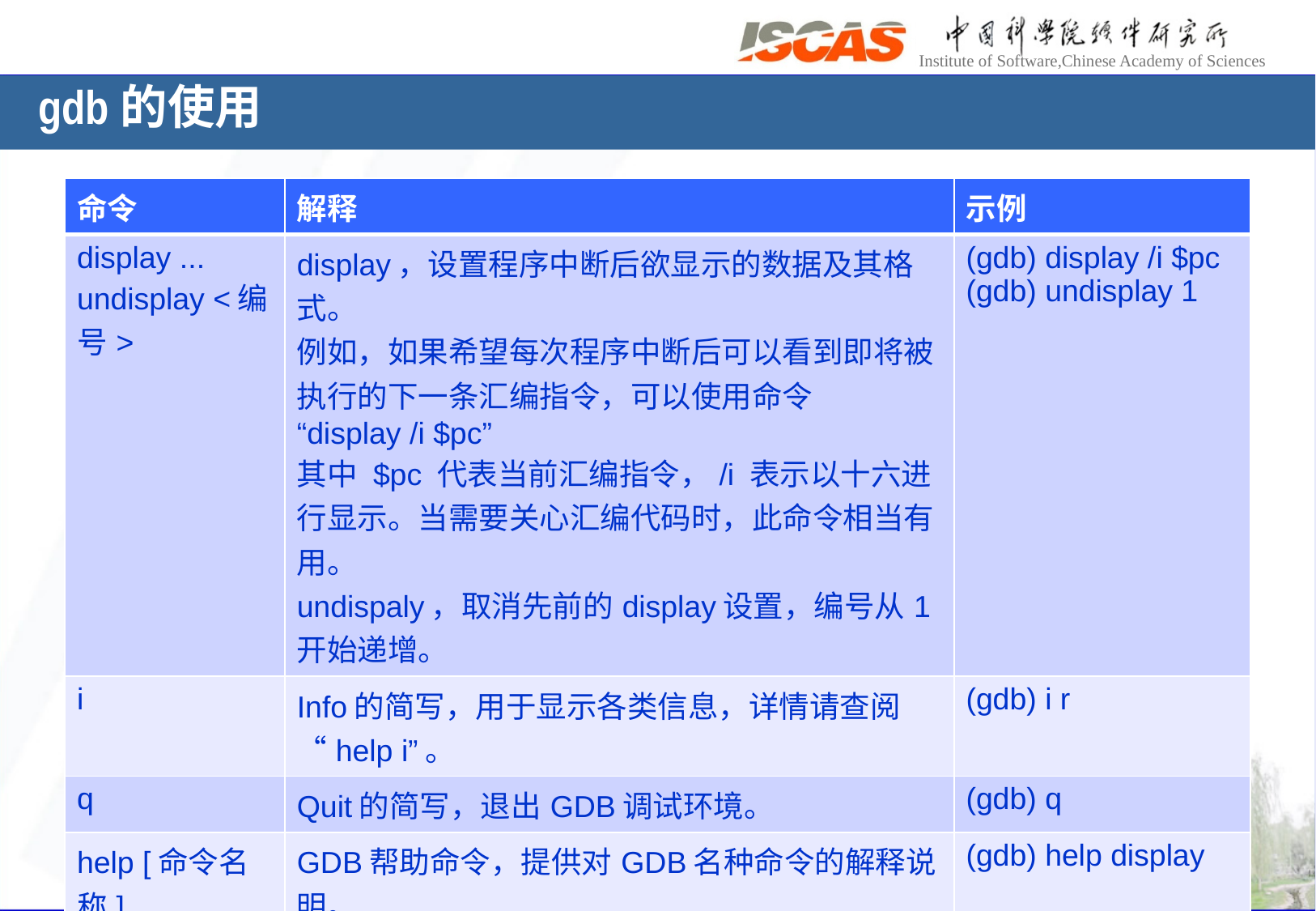

# gdb的使用
| 命令 | 解释 | 示例 |
| --- | --- | --- |
| display ... undisplay <编号> | display，设置程序中断后欲显示的数据及其格式。 例如，如果希望每次程序中断后可以看到即将被执行的下一条汇编指令，可以使用命令 “display /i $pc” 其中 $pc 代表当前汇编指令，/i 表示以十六进行显示。当需要关心汇编代码时，此命令相当有用。 undispaly，取消先前的display设置，编号从1开始递增。 | (gdb) display /i $pc (gdb) undisplay 1 |
| i | Info的简写，用于显示各类信息，详情请查阅“help i”。 | (gdb) i r |
| q | Quit的简写，退出GDB调试环境。 | (gdb) q |
| help [命令名称] | GDB帮助命令，提供对GDB名种命令的解释说明。 如果指定了“命令名称”参数，则显示该命令的详细说明；如果没有指定参数，则分类显示所有GDB命令，供用户进一步浏览和查询。 | (gdb) help display |